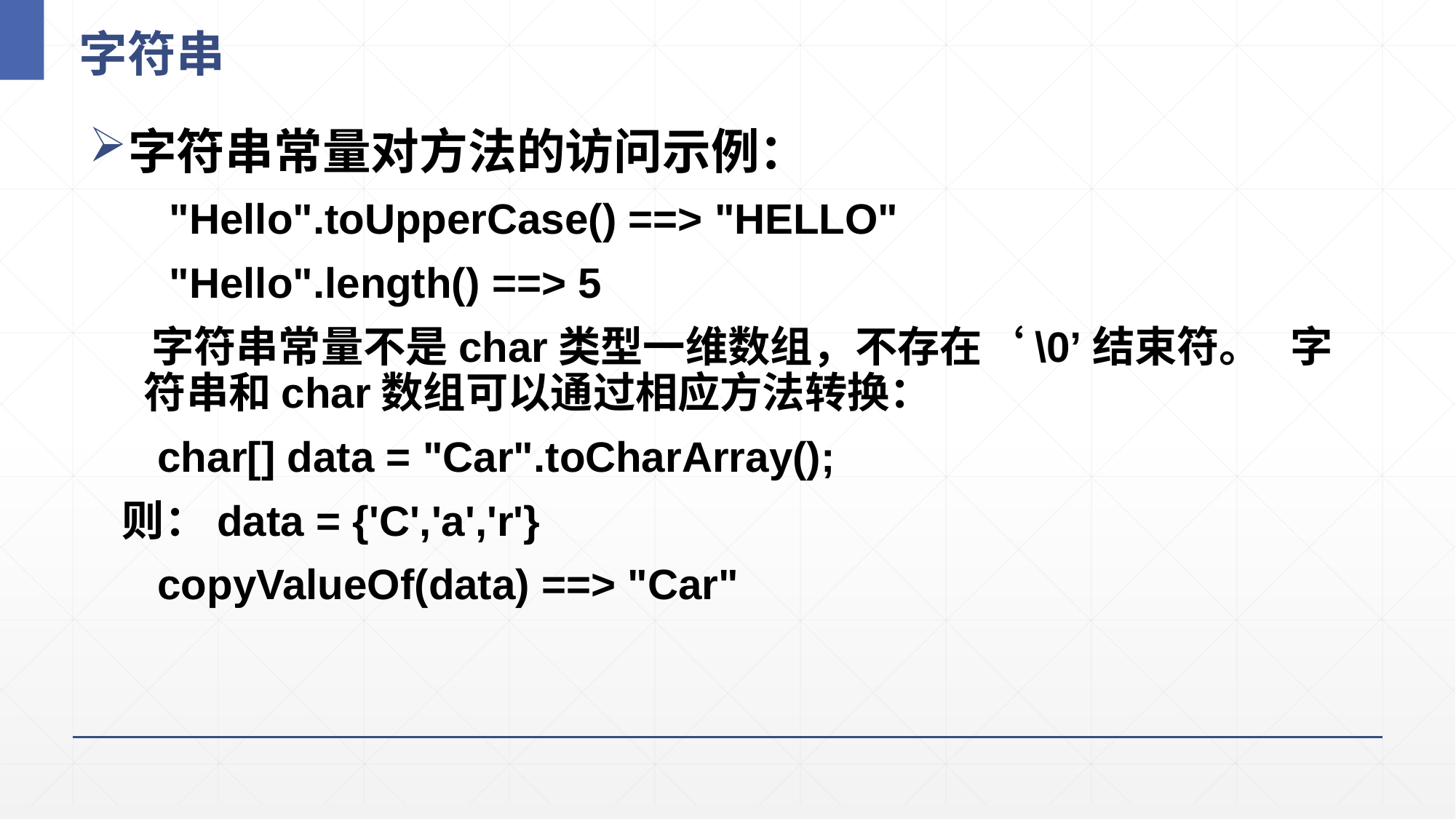

# 字符串
字符串常量对方法的访问示例：
    "Hello".toUpperCase() ==> "HELLO"
    "Hello".length() ==> 5
  字符串常量不是char类型一维数组，不存在‘\0’结束符。   字符串和char数组可以通过相应方法转换：
   char[] data = "Car".toCharArray();
则：data = {'C','a','r'}
   copyValueOf(data) ==> "Car"